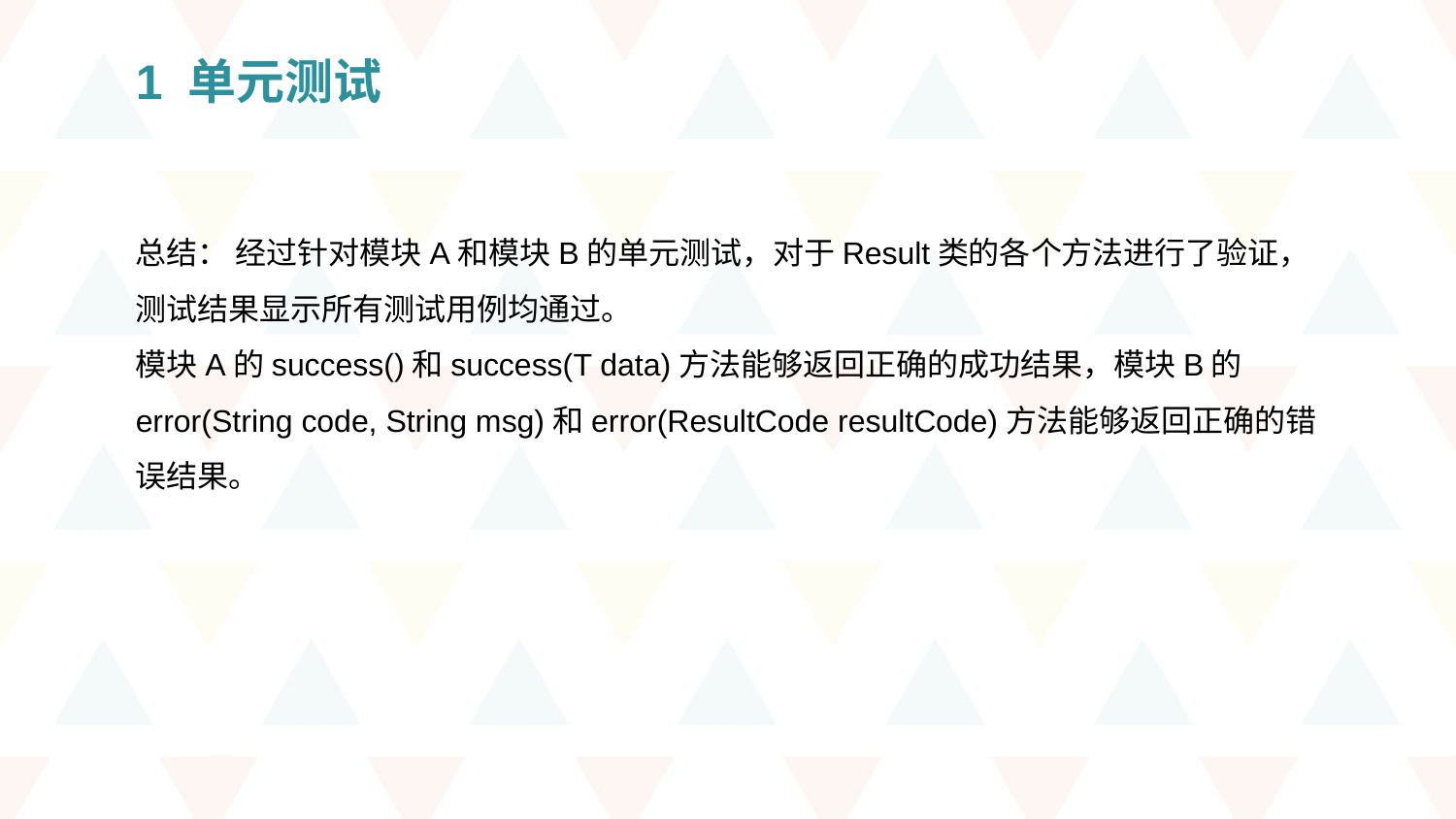

1 单元测试
总结： 经过针对模块A和模块B的单元测试，对于Result类的各个方法进行了验证，测试结果显示所有测试用例均通过。
模块A的success()和success(T data)方法能够返回正确的成功结果，模块B的error(String code, String msg)和error(ResultCode resultCode)方法能够返回正确的错误结果。